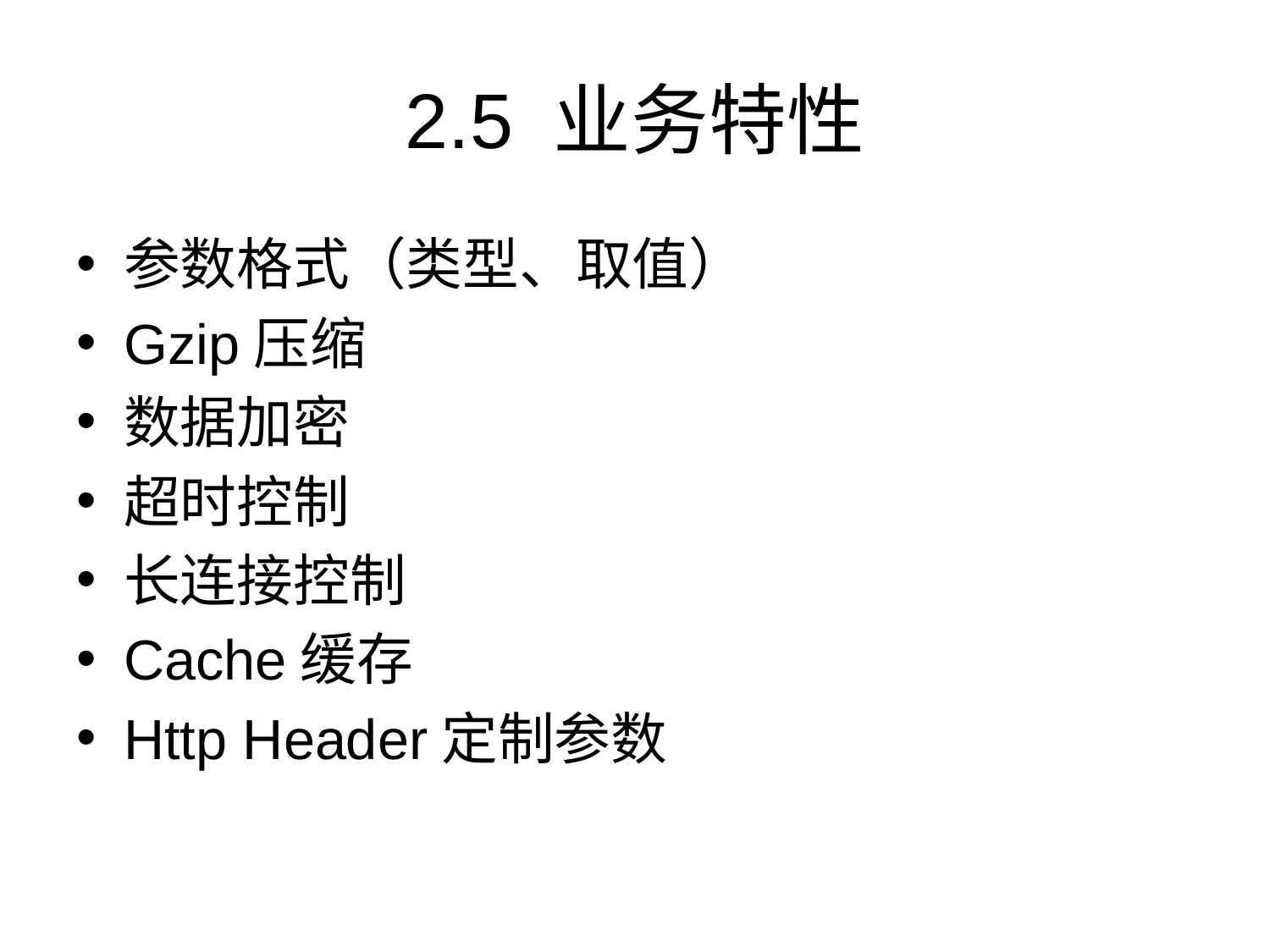

# 2.5 业务特性
参数格式（类型、取值）
Gzip压缩
数据加密
超时控制
长连接控制
Cache缓存
Http Header定制参数